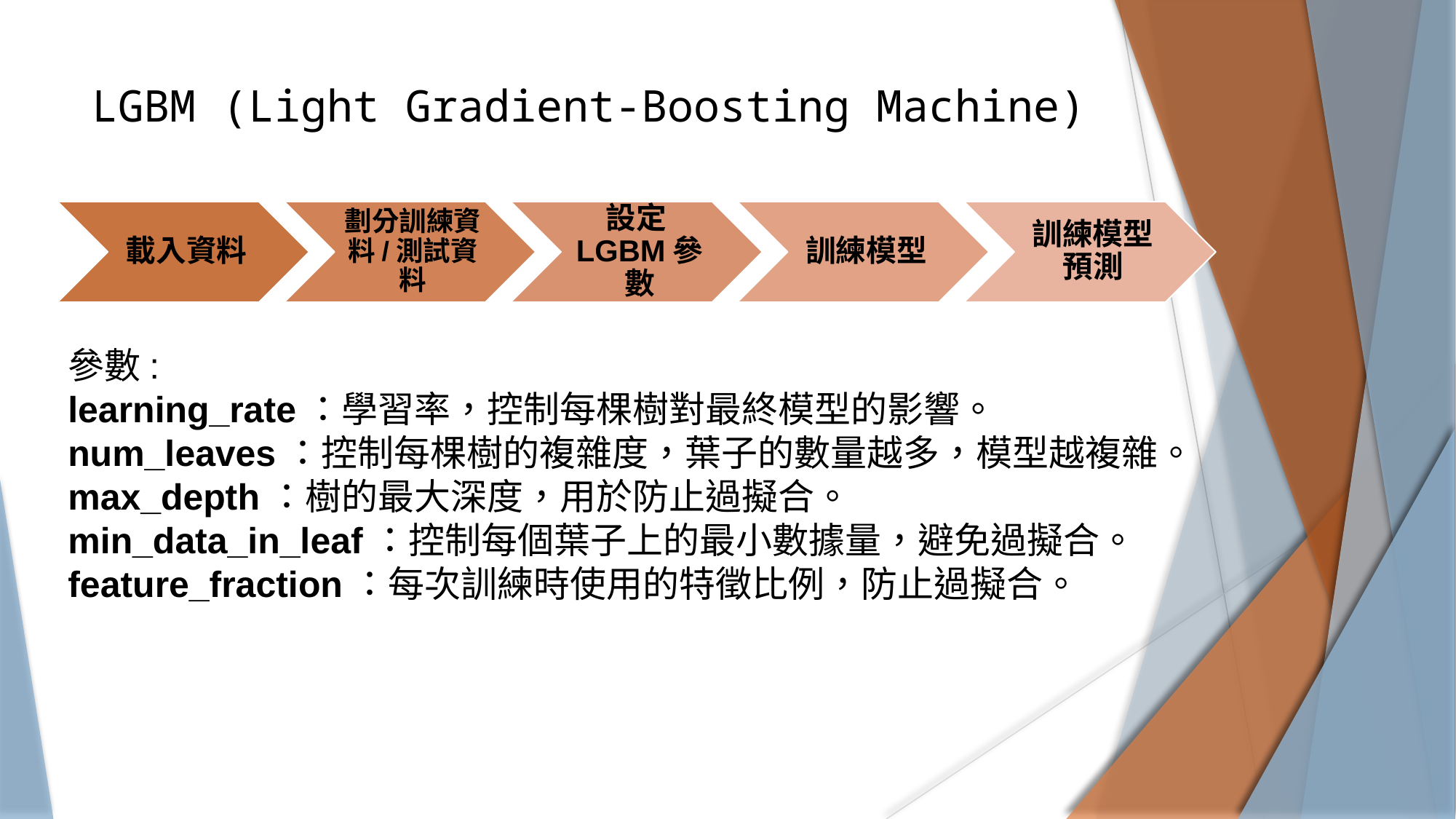

載入資料
劃分訓練資料/測試資料
設定LGBM參數
訓練模型
訓練模型預測
# LGBM (Light Gradient-Boosting Machine)
參數:
learning_rate：學習率，控制每棵樹對最終模型的影響。
num_leaves：控制每棵樹的複雜度，葉子的數量越多，模型越複雜。
max_depth：樹的最大深度，用於防止過擬合。
min_data_in_leaf：控制每個葉子上的最小數據量，避免過擬合。
feature_fraction：每次訓練時使用的特徵比例，防止過擬合。